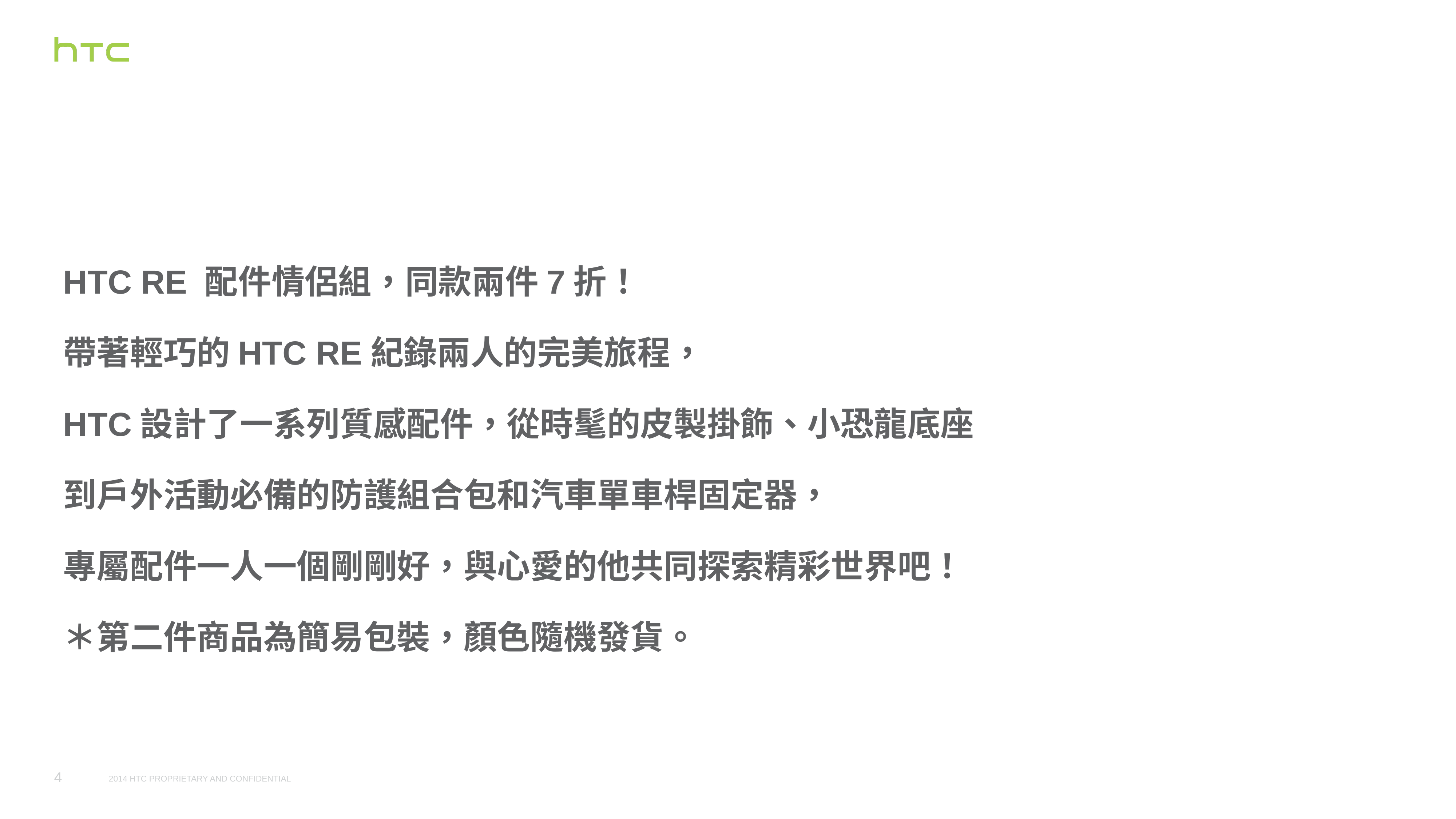

HTC RE 配件情侶組，同款兩件7折！
帶著輕巧的HTC RE紀錄兩人的完美旅程，
HTC設計了一系列質感配件，從時髦的皮製掛飾、小恐龍底座
到戶外活動必備的防護組合包和汽車單車桿固定器，
專屬配件一人一個剛剛好，與心愛的他共同探索精彩世界吧！
＊第二件商品為簡易包裝，顏色隨機發貨。